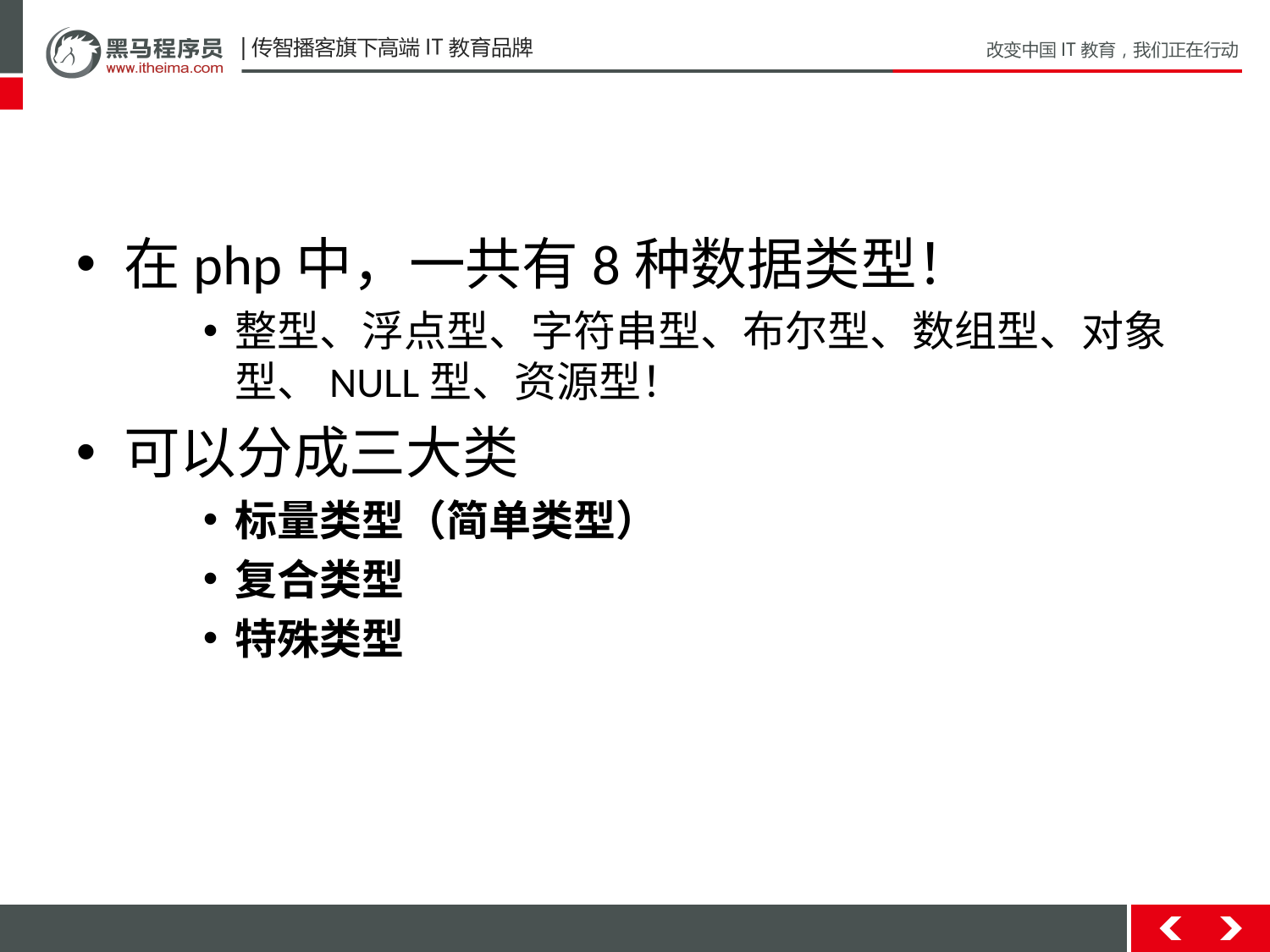

#
在php中，一共有8种数据类型！
整型、浮点型、字符串型、布尔型、数组型、对象型、NULL型、资源型！
可以分成三大类
标量类型（简单类型）
复合类型
特殊类型